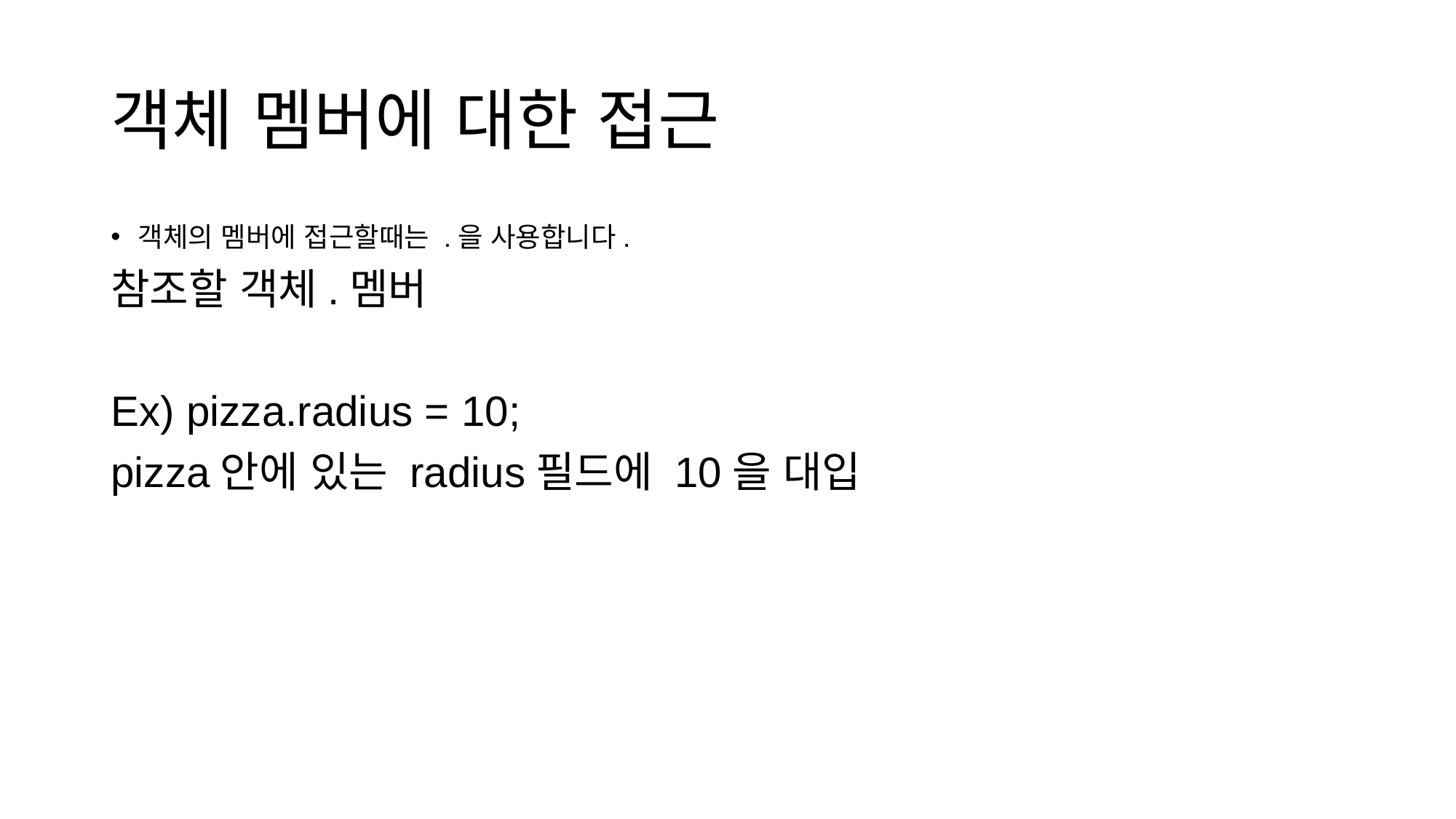

# 객체 멤버에 대한 접근
객체의 멤버에 접근할때는 .을 사용합니다.
참조할 객체.멤버

Ex) pizza.radius = 10;
pizza안에 있는 radius필드에 10을 대입